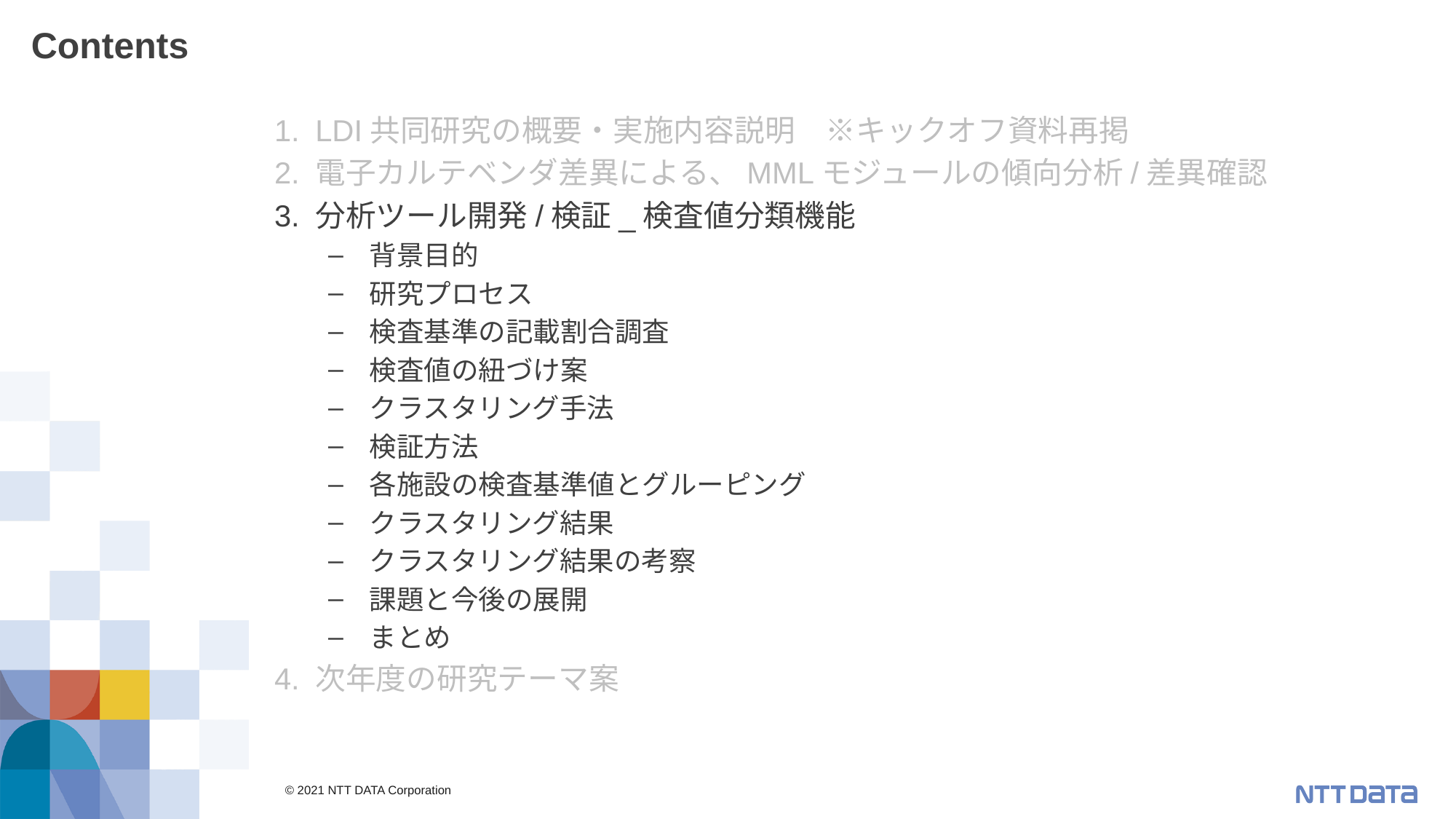

# Contents
LDI共同研究の概要・実施内容説明　※キックオフ資料再掲
電子カルテベンダ差異による、MMLモジュールの傾向分析/差異確認
分析ツール開発/検証_検査値分類機能
背景目的
研究プロセス
検査基準の記載割合調査
検査値の紐づけ案
クラスタリング手法
検証方法
各施設の検査基準値とグルーピング
クラスタリング結果
クラスタリング結果の考察
課題と今後の展開
まとめ
次年度の研究テーマ案